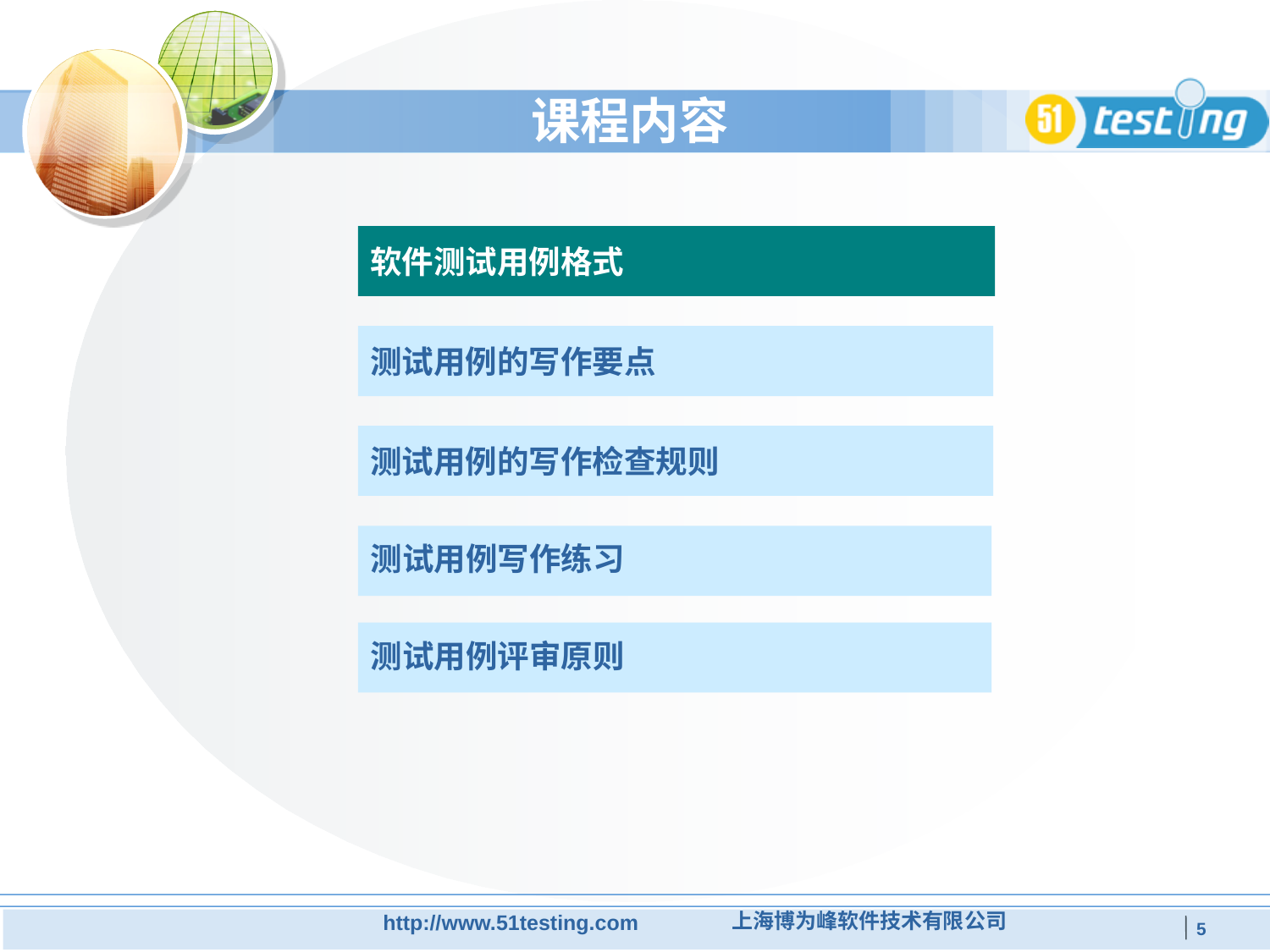

# 课程内容
软件测试用例格式
测试用例的写作要点
测试用例的写作检查规则
测试用例写作练习
测试用例评审原则